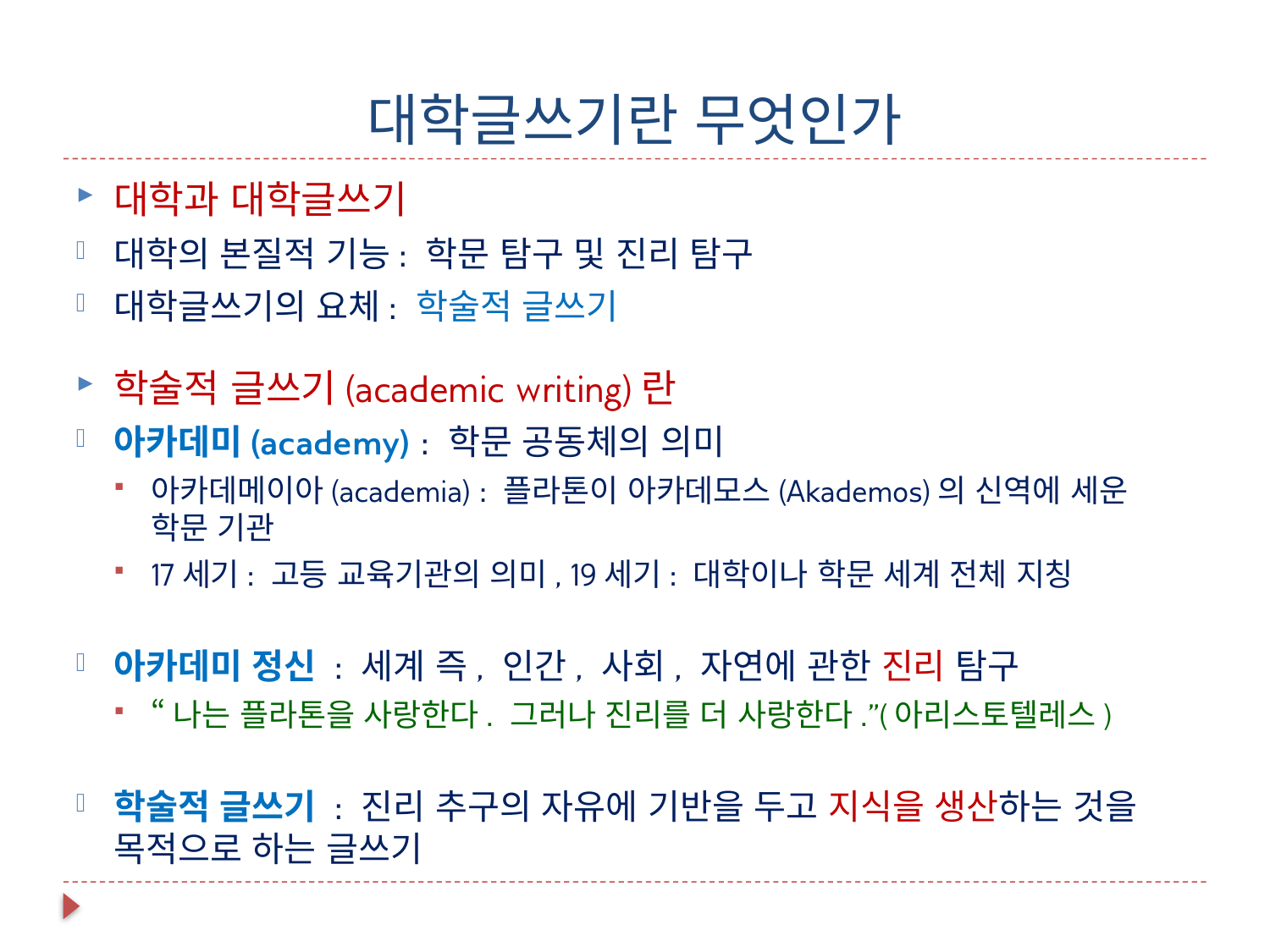

# 대학글쓰기란 무엇인가
대학과 대학글쓰기
대학의 본질적 기능: 학문 탐구 및 진리 탐구
대학글쓰기의 요체: 학술적 글쓰기

학술적 글쓰기(academic writing)란
아카데미(academy) : 학문 공동체의 의미
아카데메이아(academia) : 플라톤이 아카데모스(Akademos)의 신역에 세운 학문 기관
17세기: 고등 교육기관의 의미, 19세기: 대학이나 학문 세계 전체 지칭

아카데미 정신 : 세계 즉, 인간, 사회, 자연에 관한 진리 탐구
“나는 플라톤을 사랑한다. 그러나 진리를 더 사랑한다.”(아리스토텔레스)

학술적 글쓰기 : 진리 추구의 자유에 기반을 두고 지식을 생산하는 것을 목적으로 하는 글쓰기